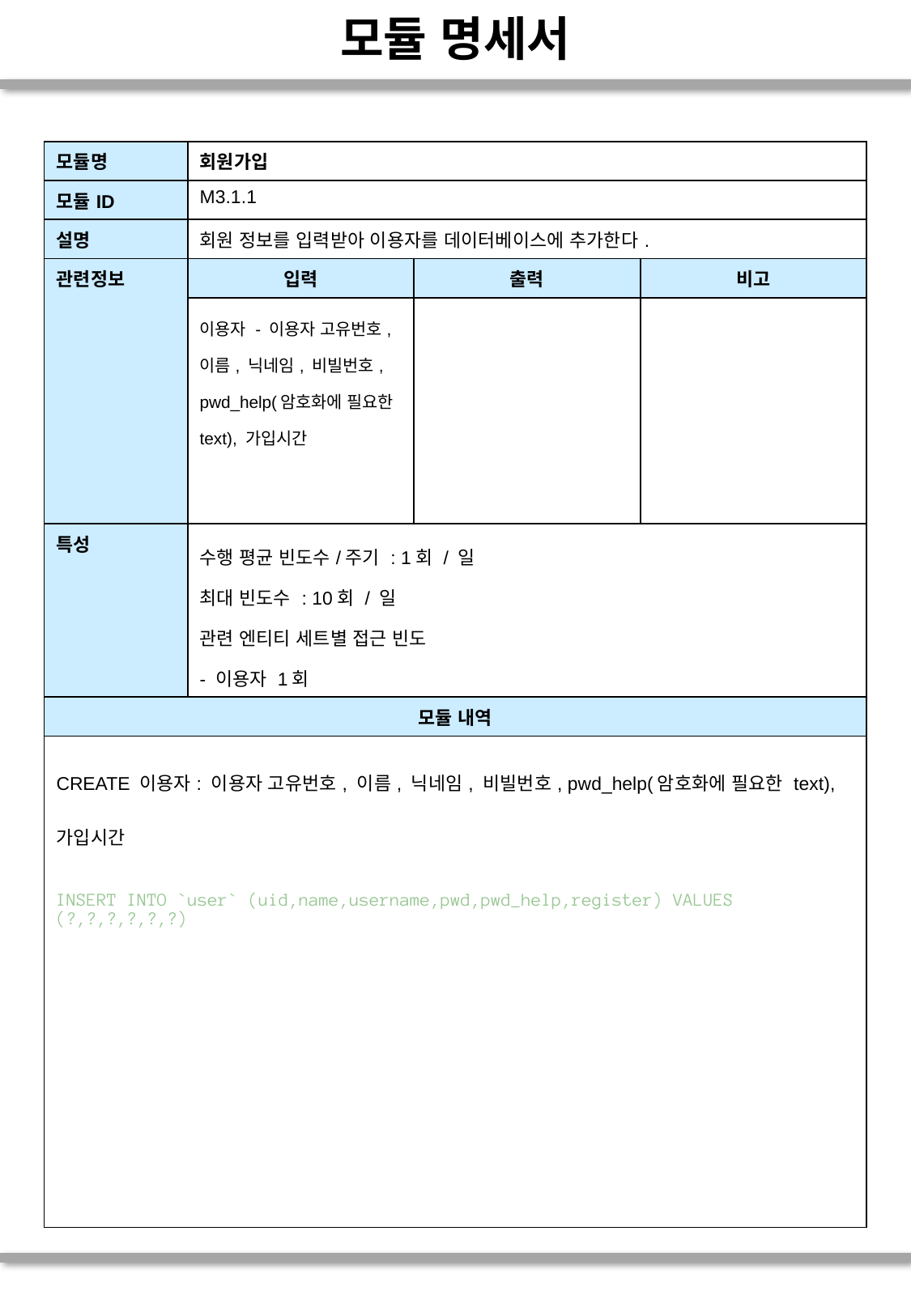

# 모듈 명세서
| 모듈명 | 회원가입 |  |  |
| --- | --- | --- | --- |
| 모듈ID | M3.1.1 |  |  |
| 설명 | 회원 정보를 입력받아 이용자를 데이터베이스에 추가한다. |  |  |
| 관련정보 | 입력 | 출력 | 비고 |
|  | 이용자 - 이용자 고유번호, 이름, 닉네임, 비빌번호, pwd\_help(암호화에 필요한 text), 가입시간 |  |  |
| 특성 | 수행 평균 빈도수/주기 : 1회 / 일 최대 빈도수 : 10회 / 일 관련 엔티티 세트별 접근 빈도 - 이용자 1회 |  |  |
| 모듈 내역 |  |  |  |
| CREATE 이용자: 이용자 고유번호, 이름, 닉네임, 비빌번호, pwd\_help(암호화에 필요한 text), 가입시간 INSERT INTO `user` (uid,name,username,pwd,pwd\_help,register) VALUES (?,?,?,?,?,?) |  |  |  |